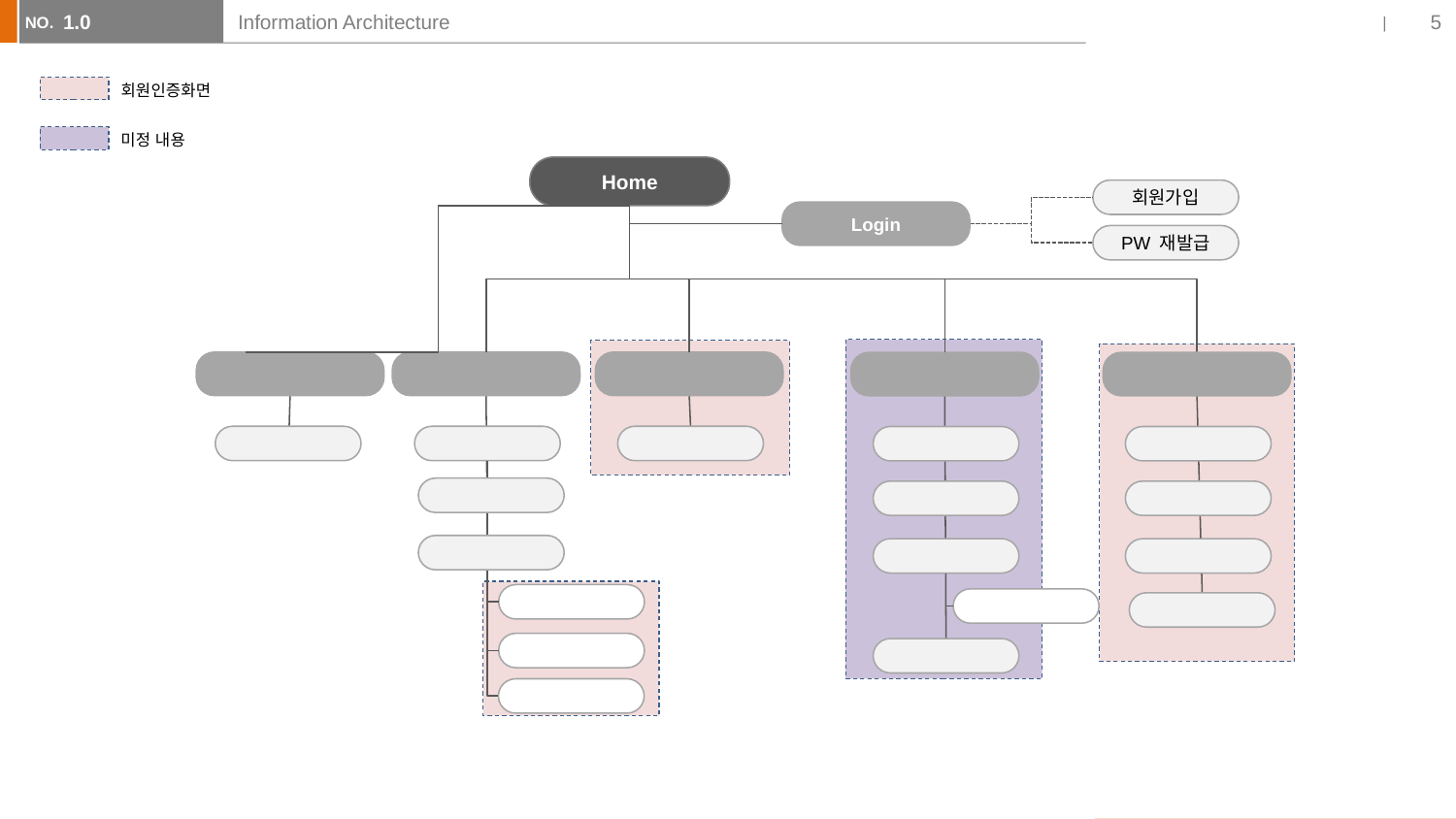

5
1.0

# Information Architecture
회원인증화면

미정 내용

Home
회원가입
Login
PW 재발급